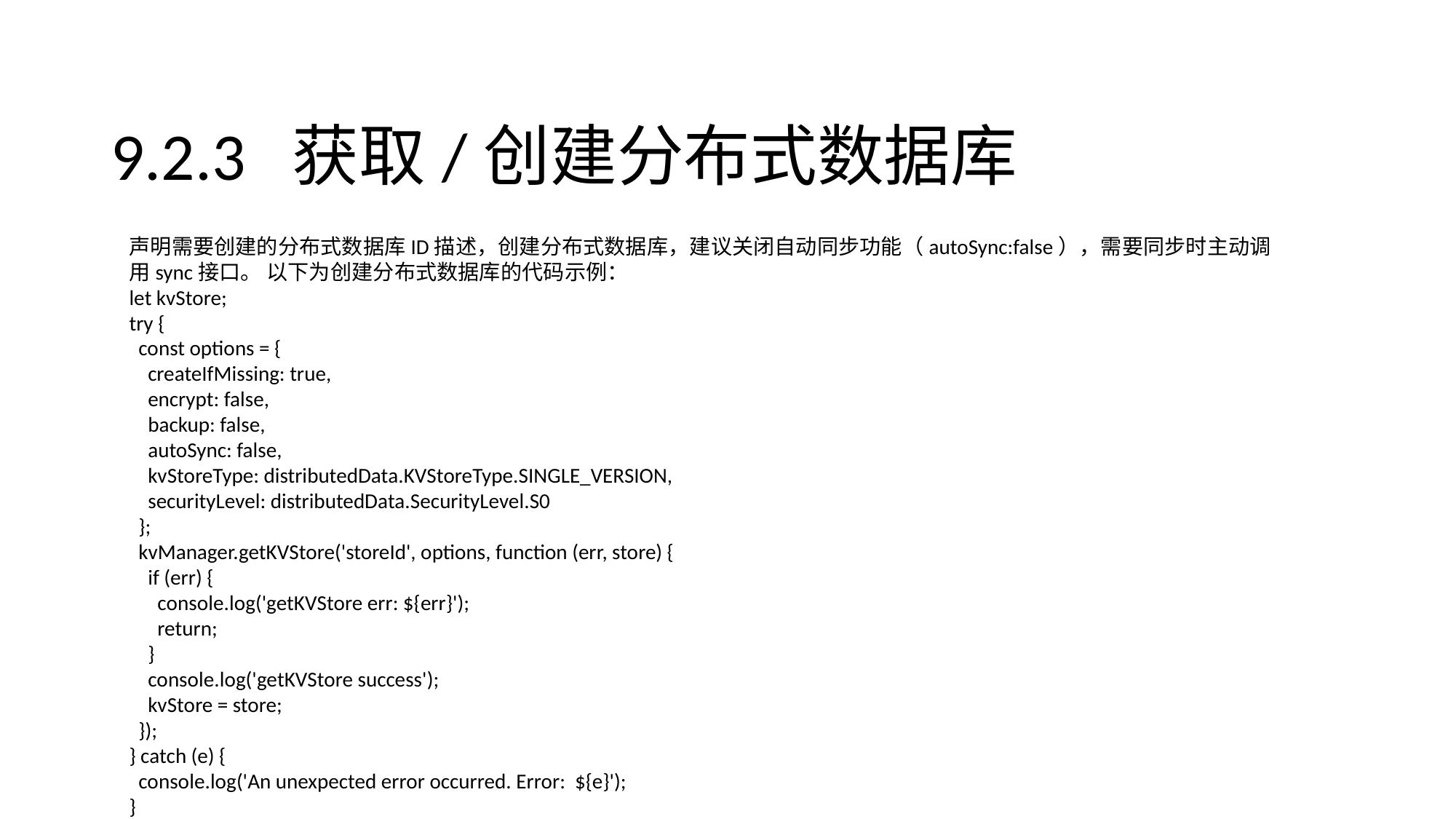

# 9.2.3  获取/创建分布式数据库
声明需要创建的分布式数据库ID描述，创建分布式数据库，建议关闭自动同步功能（autoSync:false），需要同步时主动调用sync接口。 以下为创建分布式数据库的代码示例：
let kvStore;
try {
  const options = {
    createIfMissing: true,
    encrypt: false,
    backup: false,
    autoSync: false,
    kvStoreType: distributedData.KVStoreType.SINGLE_VERSION,
    securityLevel: distributedData.SecurityLevel.S0
  };
  kvManager.getKVStore('storeId', options, function (err, store) {
    if (err) {
      console.log('getKVStore err: ${err}');
      return;
    }
    console.log('getKVStore success');
    kvStore = store;
  });
} catch (e) {
  console.log('An unexpected error occurred. Error:  ${e}');
}